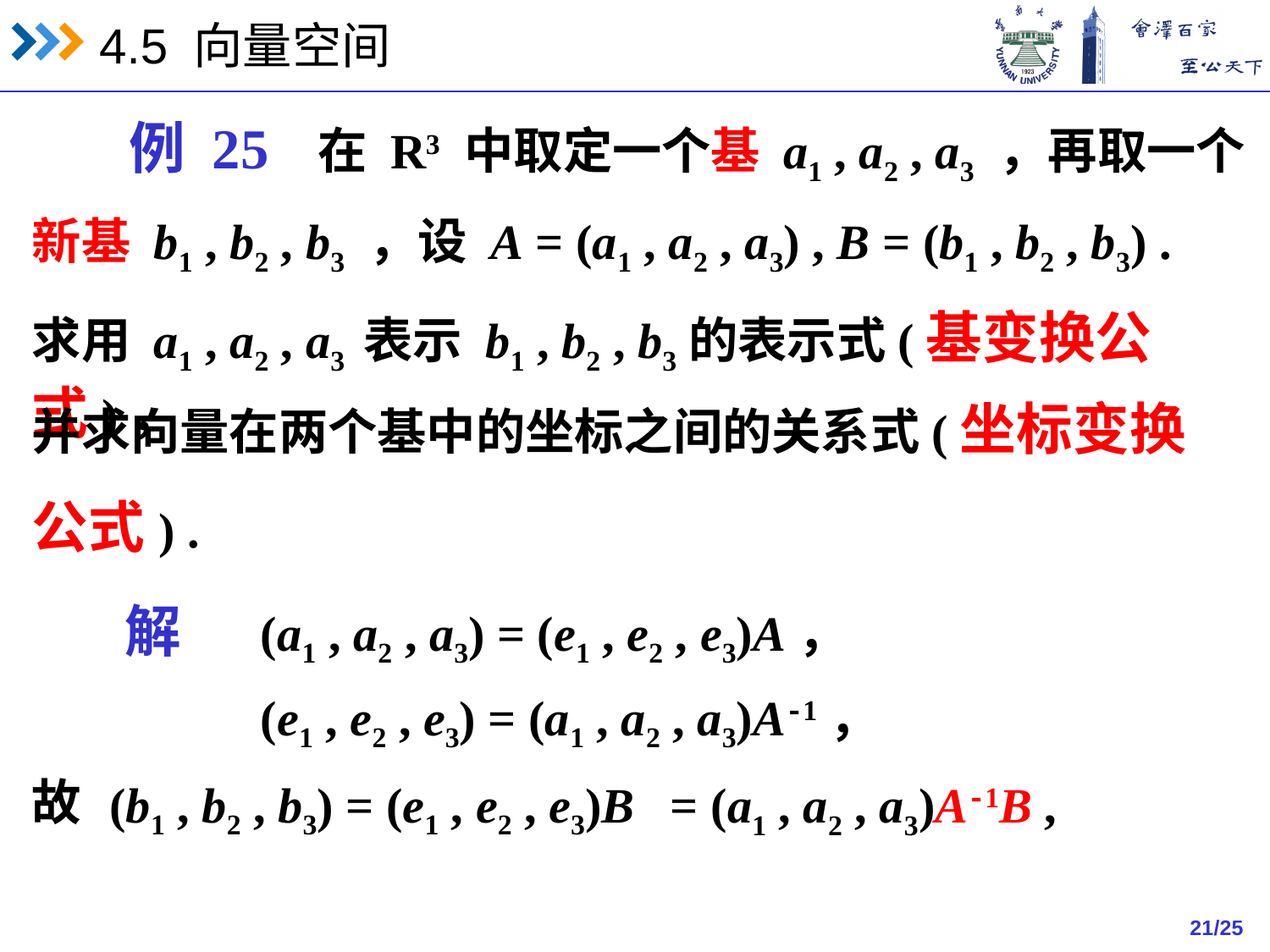

例 25   在 R3 中取定一个基 a1 , a2 , a3 ，再取一个
新基 b1 , b2 , b3 ，设 A = (a1 , a2 , a3) , B = (b1 , b2 , b3) .
求用 a1 , a2 , a3 表示 b1 , b2 , b3的表示式(基变换公式)，
并求向量在两个基中的坐标之间的关系式(坐标变换
公式) .
解
(a1 , a2 , a3) = (e1 , e2 , e3)A，
(e1 , e2 , e3) = (a1 , a2 , a3)A-1，
故
(b1 , b2 , b3) = (e1 , e2 , e3)B
= (a1 , a2 , a3)A-1B ,